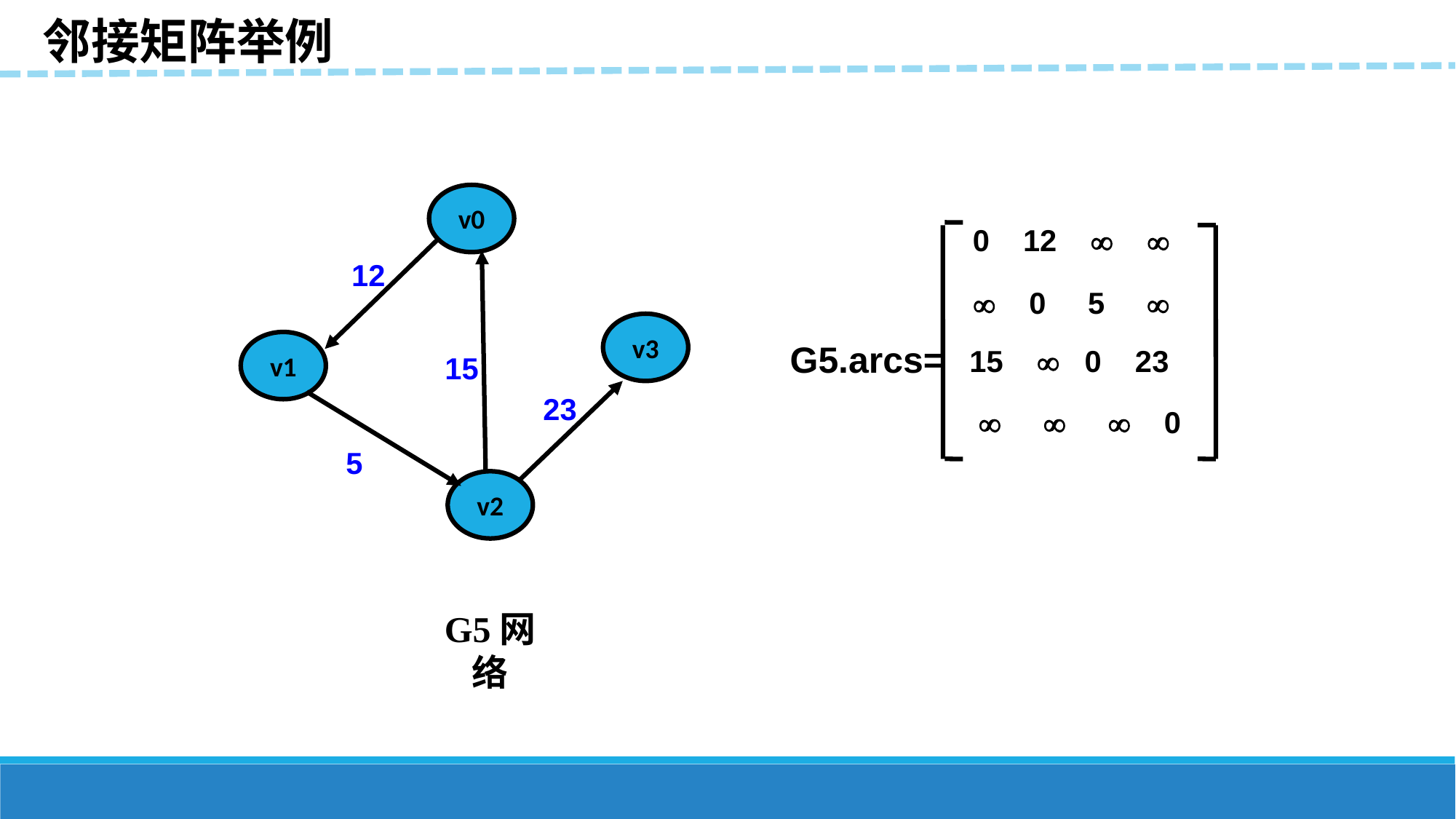

邻接矩阵举例
v0

12

v3
v1
15

23

5
v2
 0    12    ∞    ∞

 ∞    0     5     ∞
G5.arcs=
15    ∞   0    23
 ∞     ∞     ∞    0

G5网络